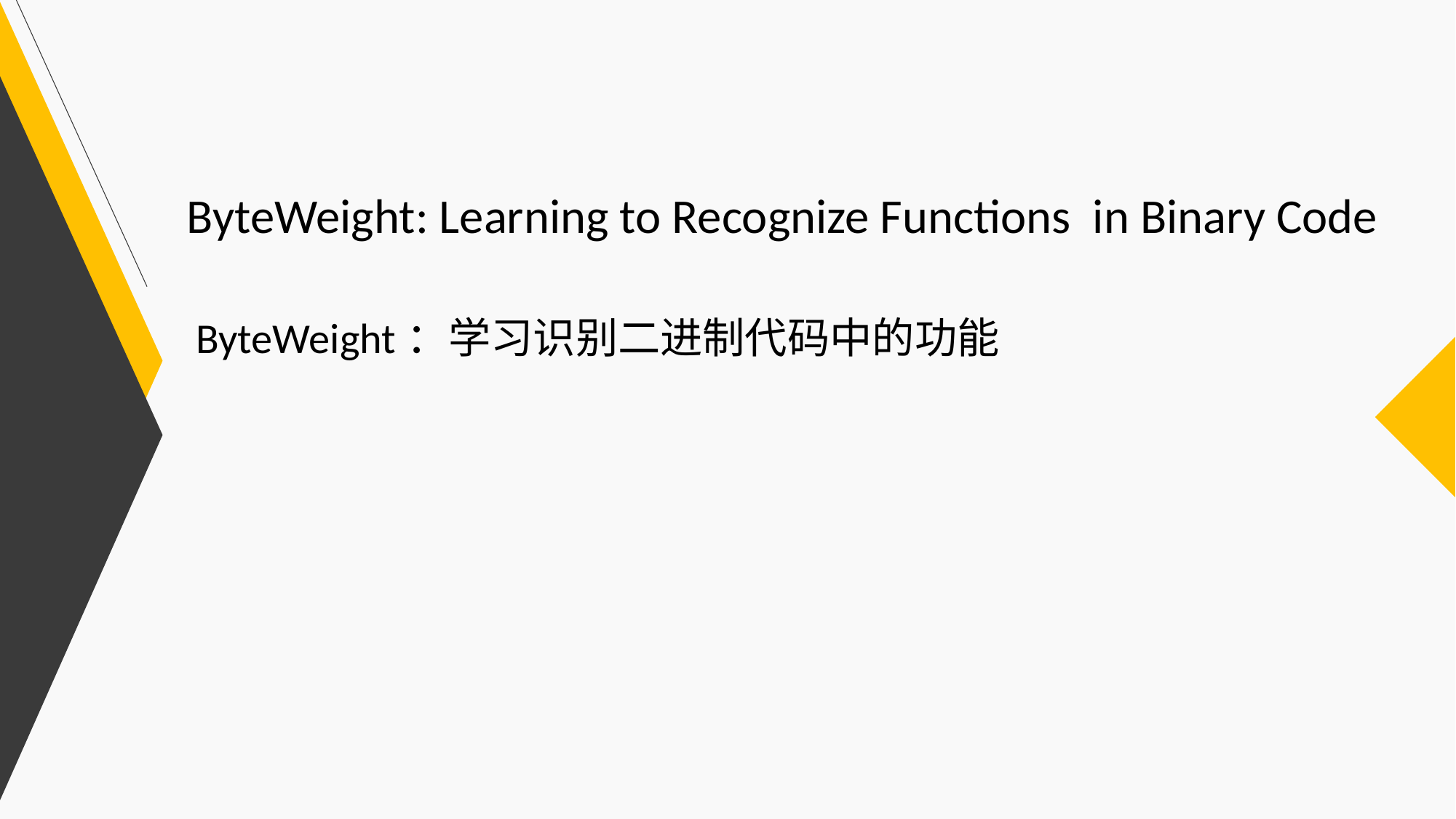

ByteWeight: Learning to Recognize Functions  in Binary Code

ByteWeight：学习识别二进制代码中的功能